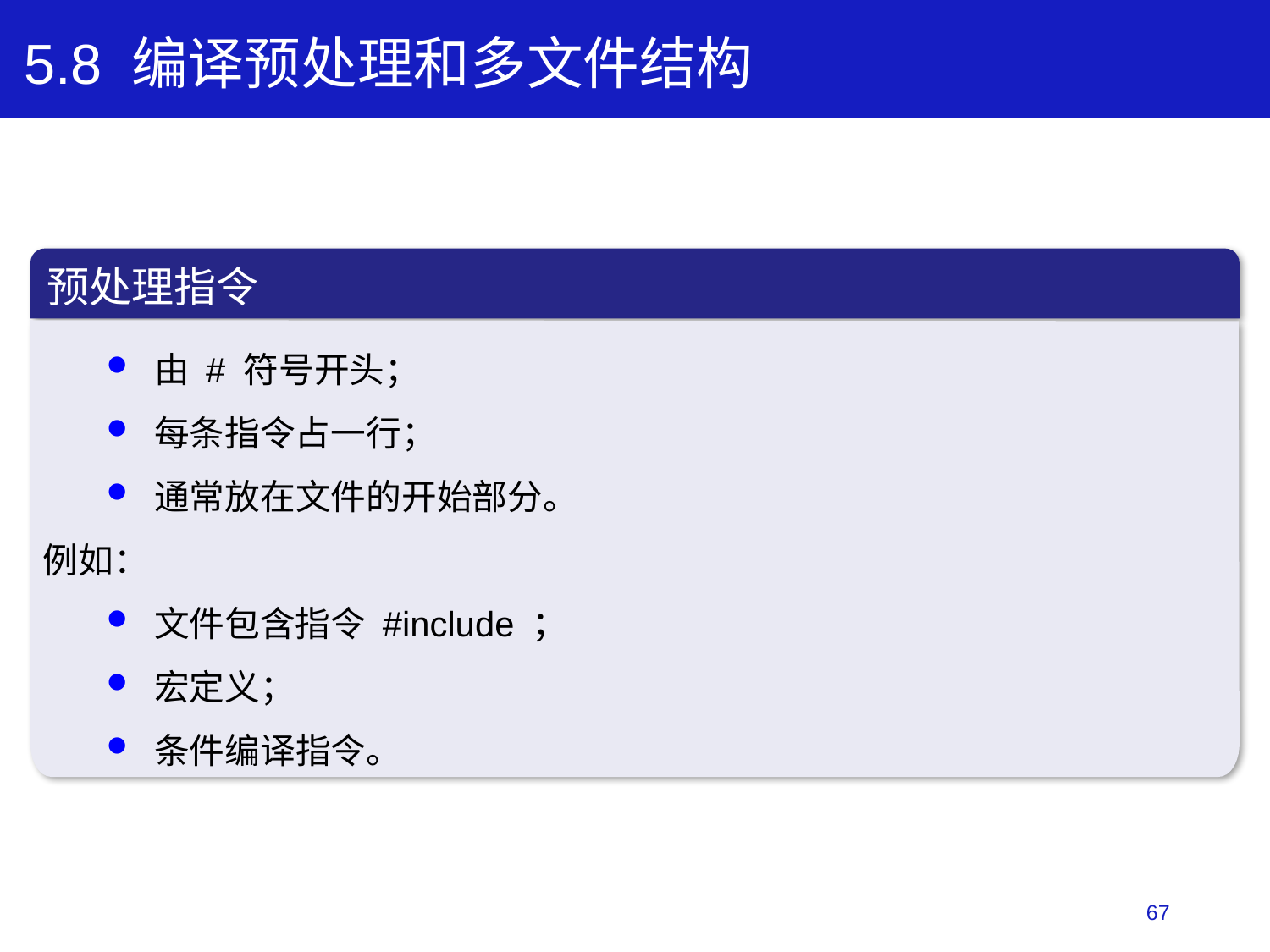

5.8 编译预处理和多文件结构
预处理指令
由 # 符号开头；
每条指令占一行；
通常放在文件的开始部分。
例如：
文件包含指令 #include ；
宏定义；
条件编译指令。
67